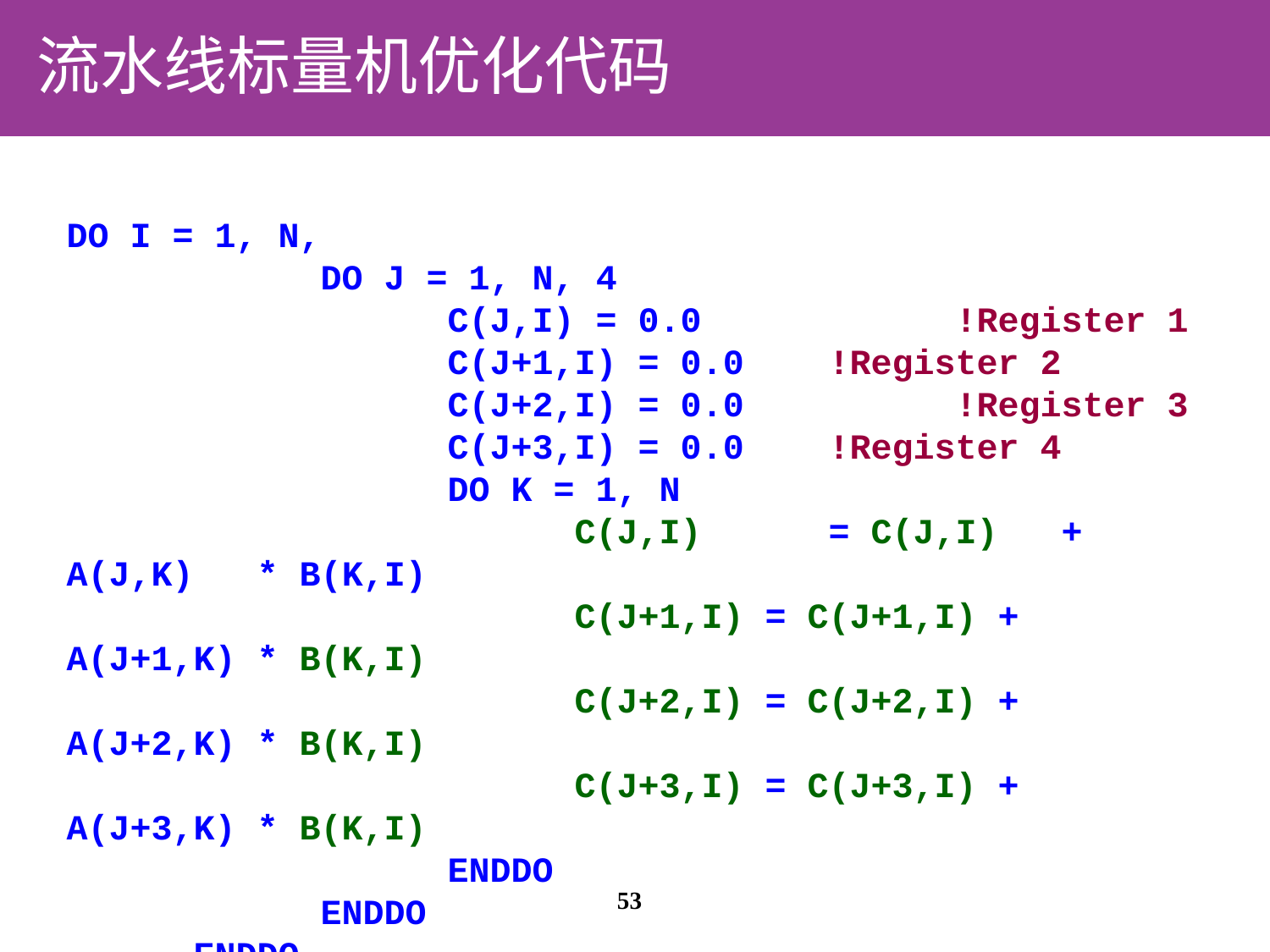

# 流水线标量机优化代码
DO I = 1, N,
		DO J = 1, N, 4
			C(J,I) = 0.0 		!Register 1
			C(J+1,I) = 0.0 	!Register 2
			C(J+2,I) = 0.0		!Register 3
			C(J+3,I) = 0.0 	!Register 4
			DO K = 1, N
				C(J,I) 	= C(J,I)   + A(J,K)   * B(K,I)
				C(J+1,I) = C(J+1,I) + A(J+1,K) * B(K,I)
				C(J+2,I) = C(J+2,I) + A(J+2,K) * B(K,I)
				C(J+3,I) = C(J+3,I) + A(J+3,K) * B(K,I)
			ENDDO
		ENDDO
	ENDDO
53